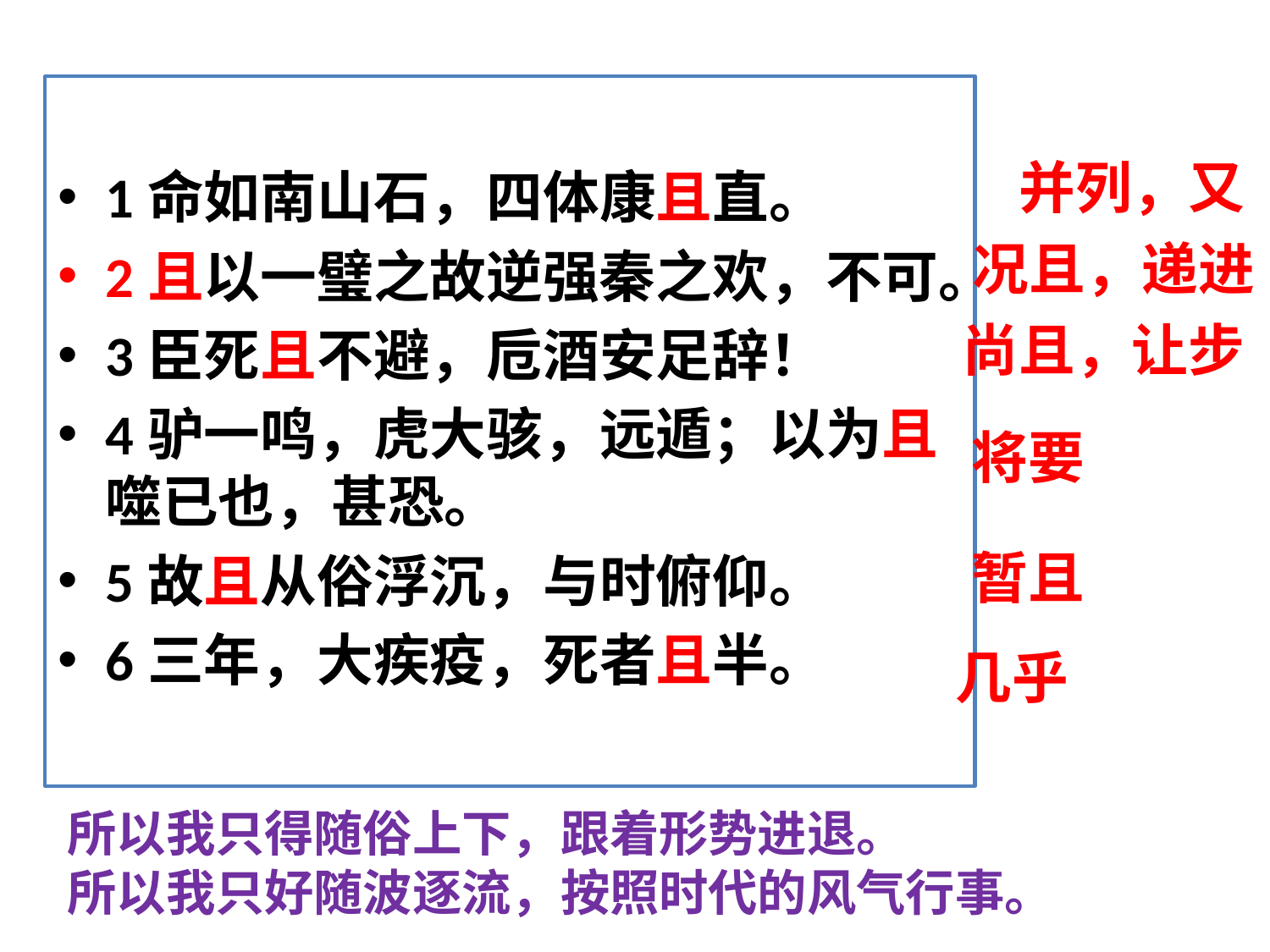

1命如南山石，四体康且直。
2且以一璧之故逆强秦之欢，不可。
3臣死且不避，卮酒安足辞！
4驴一鸣，虎大骇，远遁；以为且噬已也，甚恐。
5故且从俗浮沉，与时俯仰。
6三年，大疾疫，死者且半。

并列，又
况且，递进
尚且，让步
将要
暂且
几乎
所以我只得随俗上下，跟着形势进退。
所以我只好随波逐流，按照时代的风气行事。